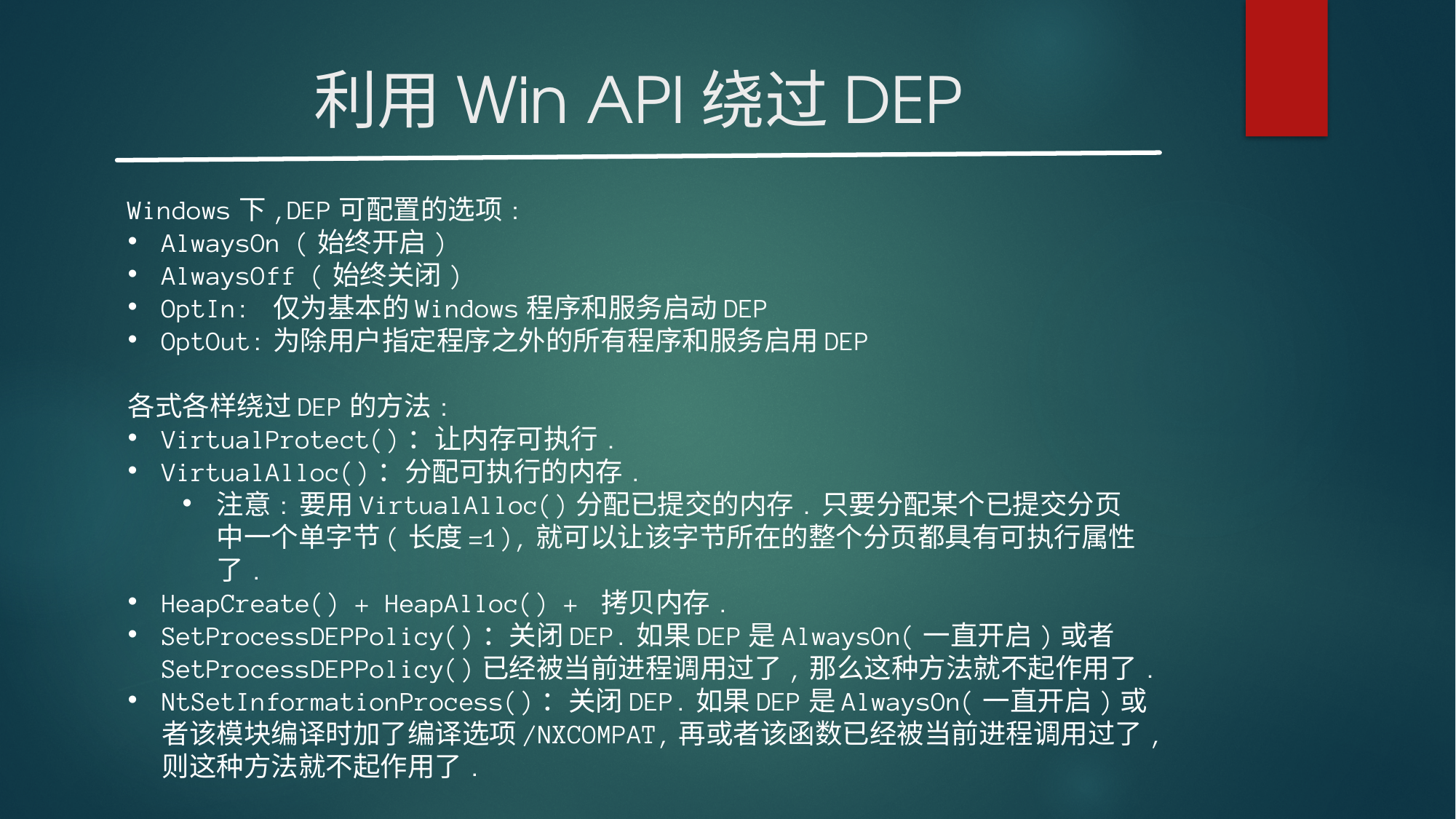

# 利用Win API绕过DEP
Windows下,DEP可配置的选项:
AlwaysOn (始终开启)
AlwaysOff (始终关闭)
OptIn: 仅为基本的Windows程序和服务启动DEP
OptOut:为除用户指定程序之外的所有程序和服务启用DEP

各式各样绕过DEP的方法:
VirtualProtect()：让内存可执行.
VirtualAlloc()：分配可执行的内存.
注意:要用VirtualAlloc()分配已提交的内存.只要分配某个已提交分页中一个单字节(长度=1),就可以让该字节所在的整个分页都具有可执行属性了.
HeapCreate() + HeapAlloc() + 拷贝内存.
SetProcessDEPPolicy()：关闭DEP.如果DEP是AlwaysOn(一直开启)或者SetProcessDEPPolicy()已经被当前进程调用过了,那么这种方法就不起作用了.
NtSetInformationProcess()：关闭DEP.如果DEP是AlwaysOn(一直开启)或者该模块编译时加了编译选项/NXCOMPAT,再或者该函数已经被当前进程调用过了,则这种方法就不起作用了.